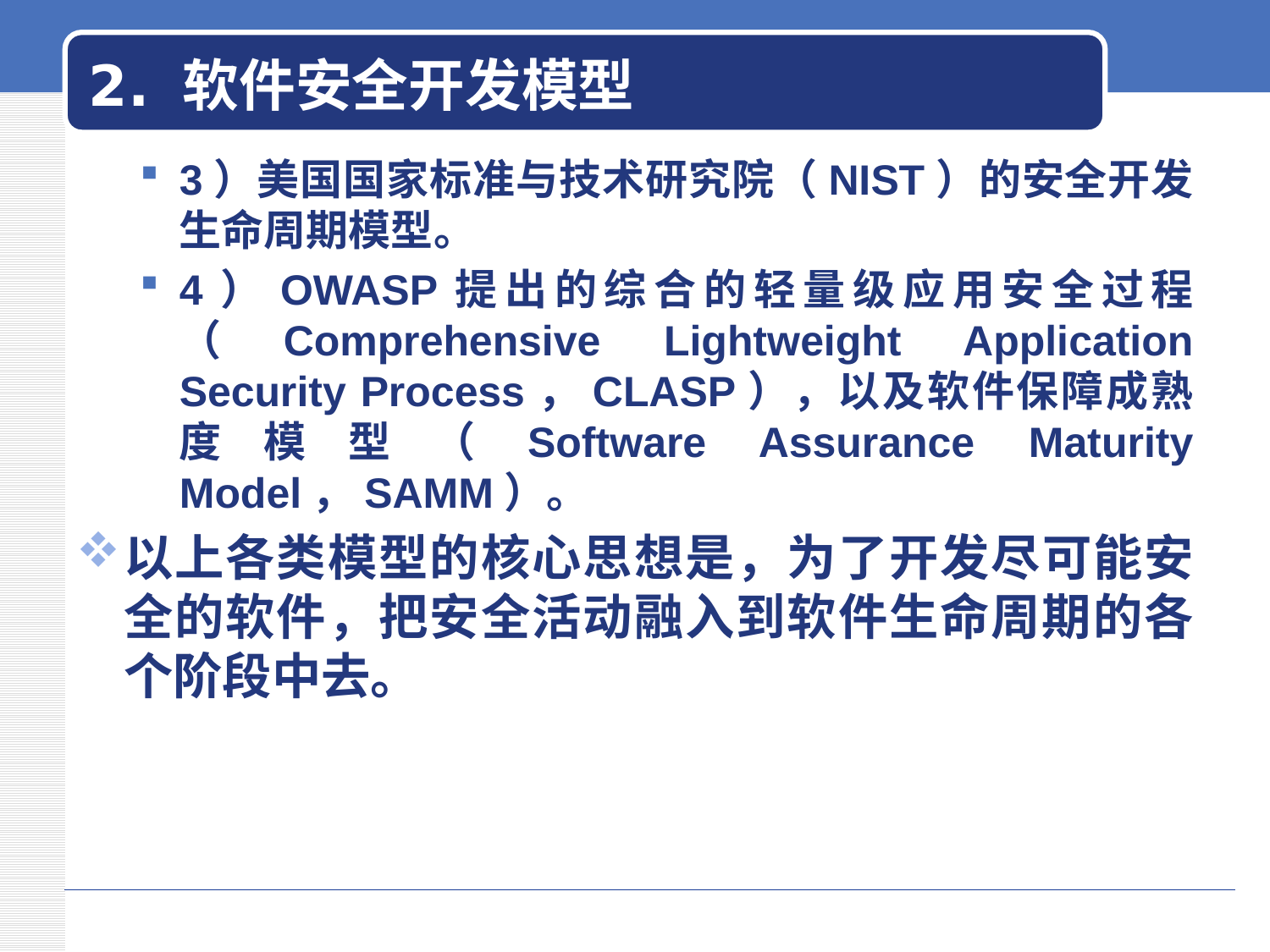

# 2. 软件安全开发模型
3）美国国家标准与技术研究院（NIST）的安全开发生命周期模型。
4）OWASP提出的综合的轻量级应用安全过程（Comprehensive Lightweight Application Security Process，CLASP），以及软件保障成熟度模型（Software Assurance Maturity Model，SAMM）。
以上各类模型的核心思想是，为了开发尽可能安全的软件，把安全活动融入到软件生命周期的各个阶段中去。